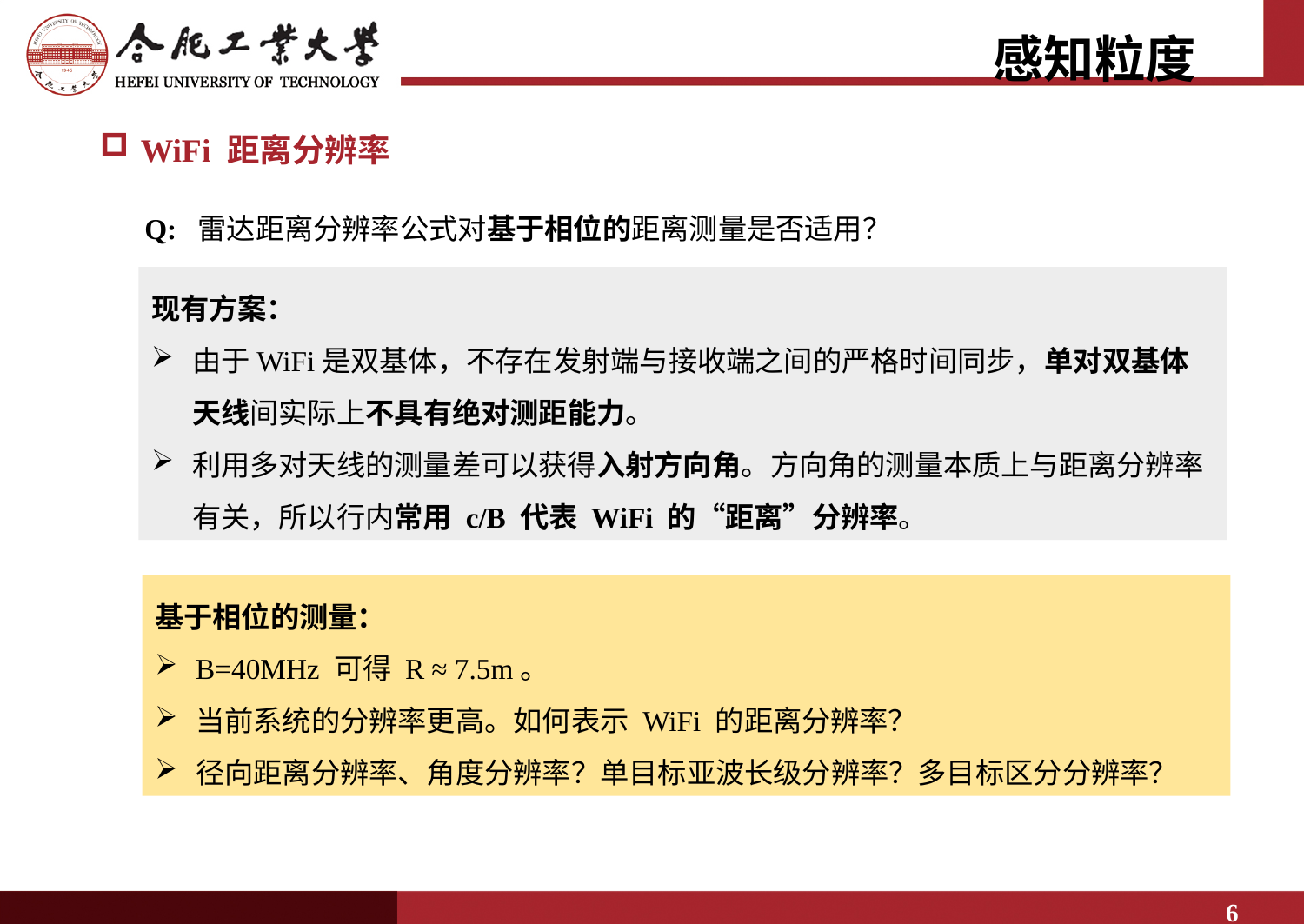

感知粒度
WiFi 距离分辨率
Q:  雷达距离分辨率公式对基于相位的距离测量是否适用？
现有方案：
由于WiFi是双基体，不存在发射端与接收端之间的严格时间同步，单对双基体天线间实际上不具有绝对测距能力。
利用多对天线的测量差可以获得入射方向角。方向角的测量本质上与距离分辨率有关，所以行内常用 c/B 代表 WiFi 的“距离”分辨率。
基于相位的测量：
B=40MHz 可得 R ≈ 7.5m。
当前系统的分辨率更高。如何表示 WiFi 的距离分辨率？
径向距离分辨率、角度分辨率？单目标亚波长级分辨率？多目标区分分辨率？
6